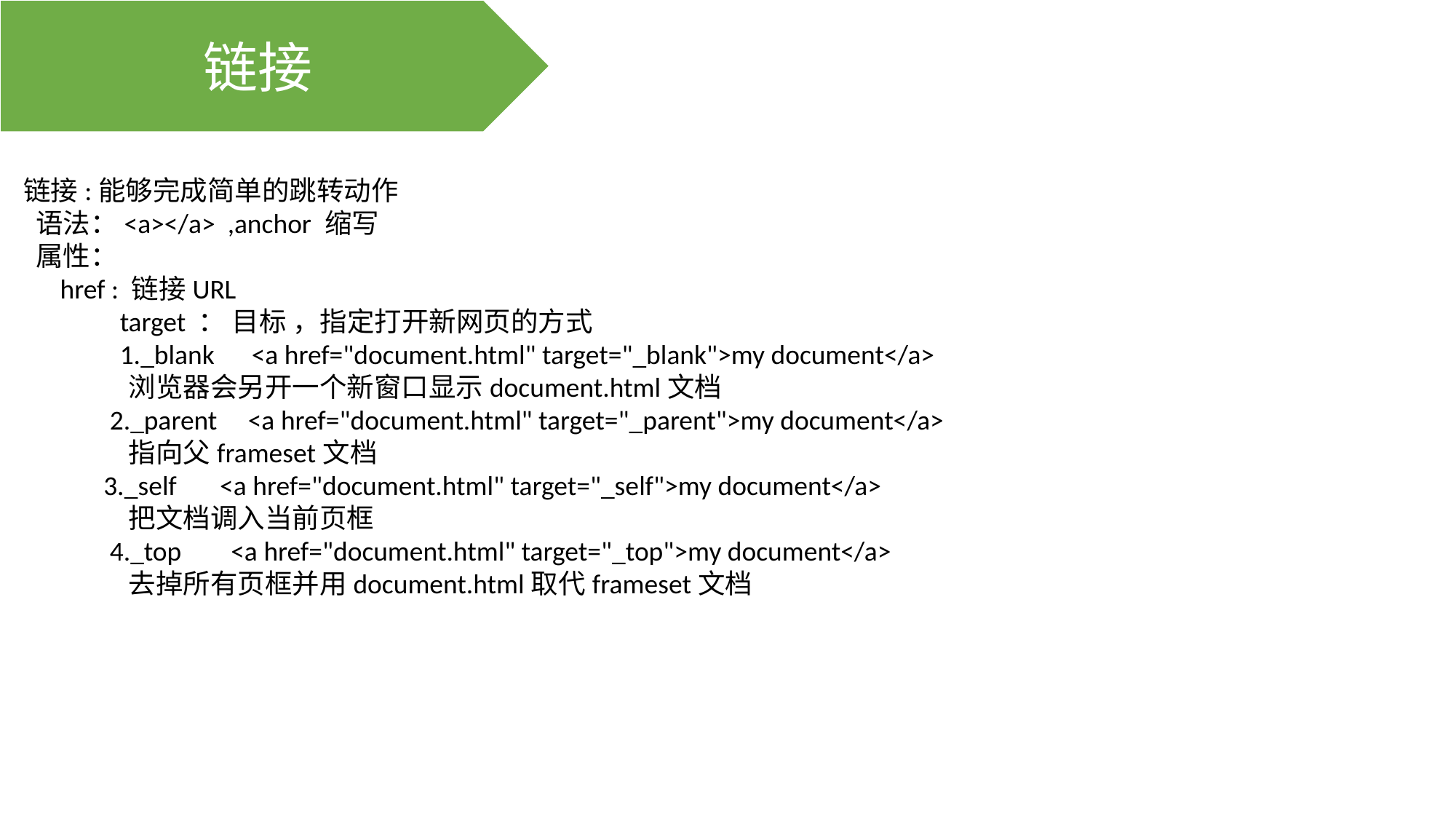

链接
 链接:能够完成简单的跳转动作
   语法：<a></a>  ,anchor 缩写
   属性：
        href : 链接URL
	target ： 目标 ，指定打开新网页的方式
	1._blank      <a href="document.html" target="_blank">my document</a>
                  浏览器会另开一个新窗口显示document.html文档
                2._parent     <a href="document.html" target="_parent">my document</a>
                  指向父frameset文档
               3._self       <a href="document.html" target="_self">my document</a>
                  把文档调入当前页框
                4._top        <a href="document.html" target="_top">my document</a>
                  去掉所有页框并用document.html取代frameset文档